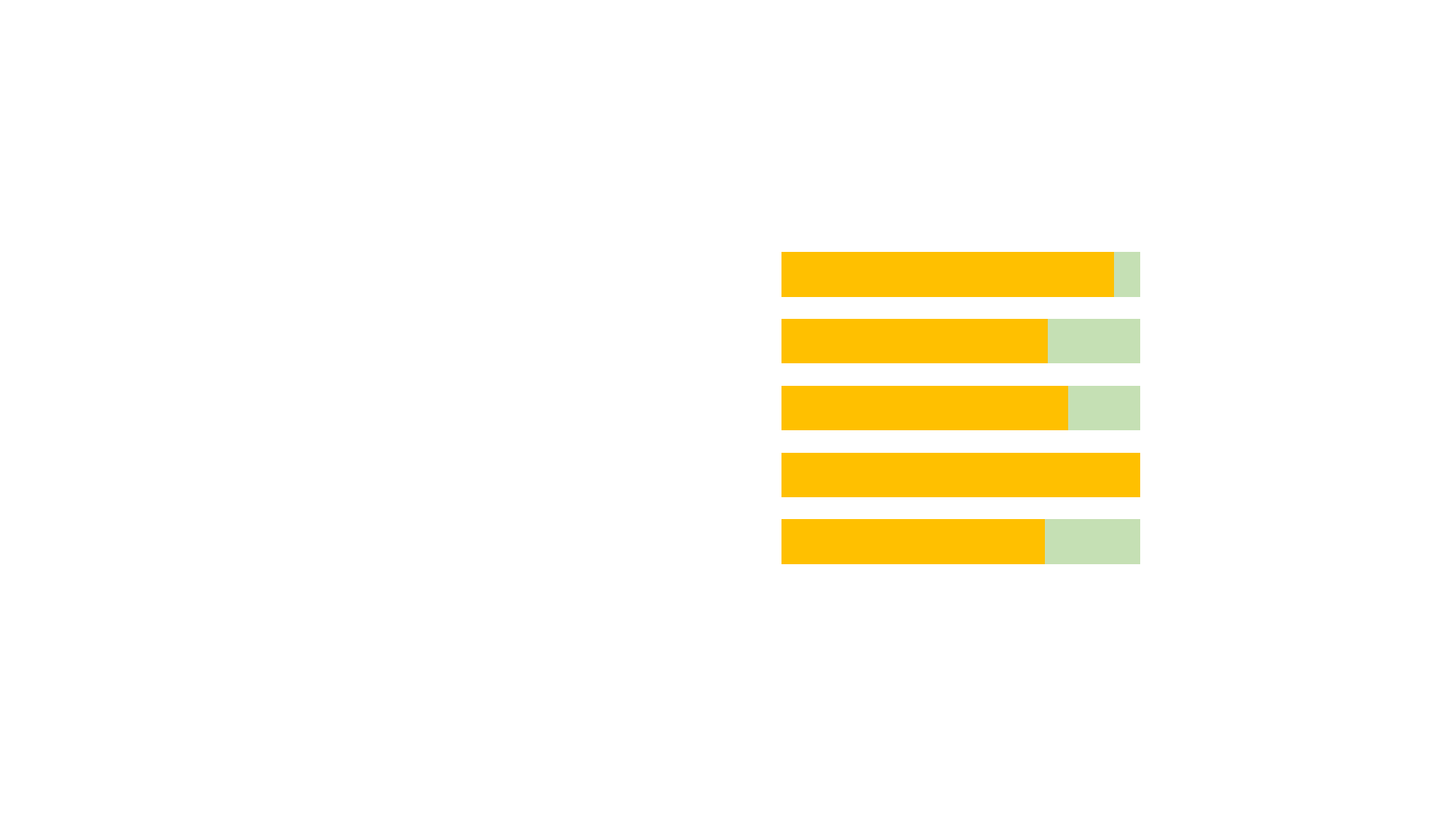

### Chart

| Category | 사용금액 | 한도 |
|---|---|---|
| 생필품 | 22000.0 | 8000.0 |
| 교통비 | 50000.0 | 0.0 |
| 의류 | 56000.0 | 14000.0 |
| 문화생활 | 74200.0 | 25800.0 |
| 식비 | 278000.0 | 22000.0 |